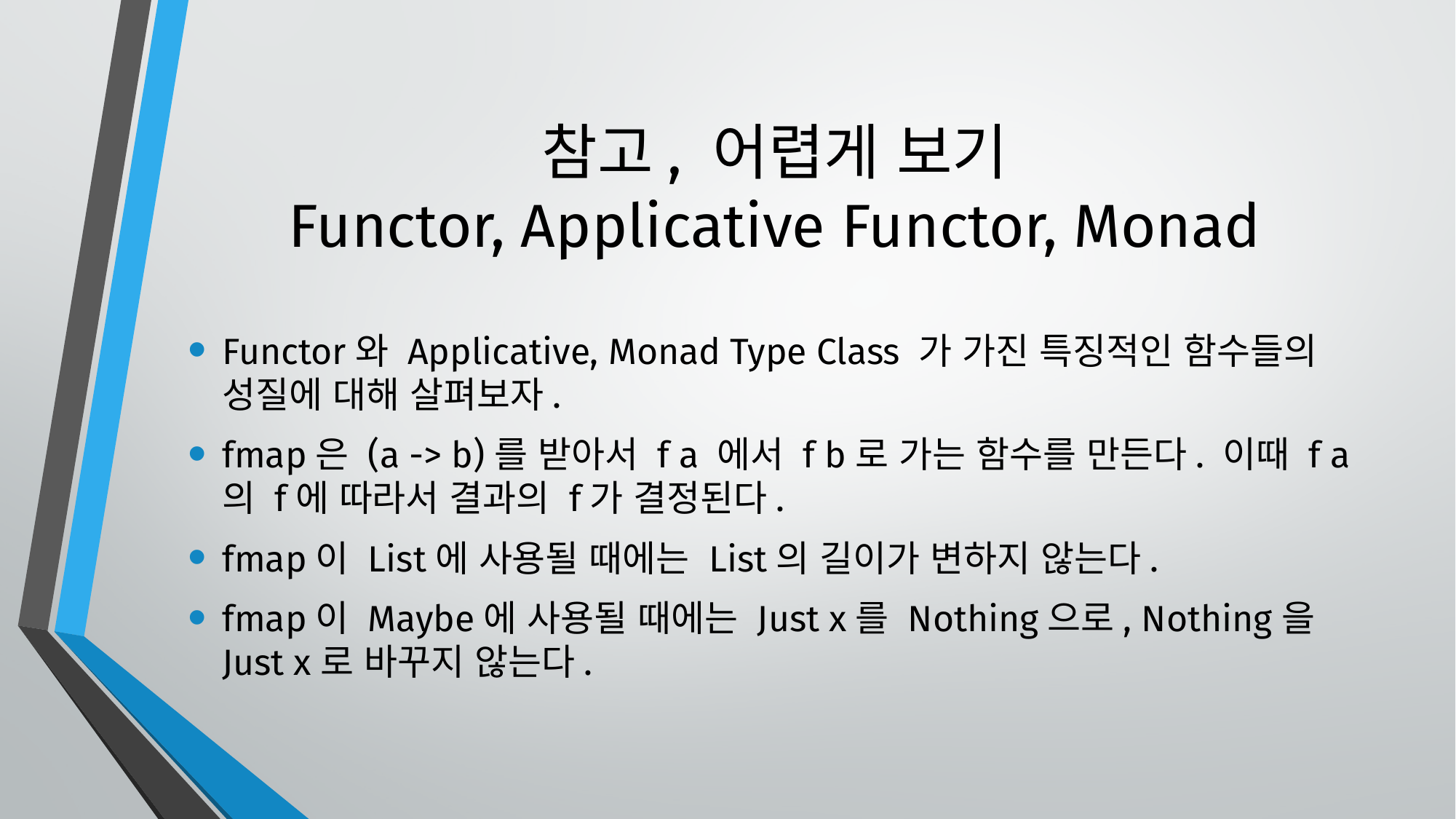

# 참고, 어렵게 보기 Functor, Applicative Functor, Monad
Functor와 Applicative, Monad Type Class 가 가진 특징적인 함수들의 성질에 대해 살펴보자.
fmap은 (a -> b)를 받아서 f a 에서 f b로 가는 함수를 만든다. 이때 f a의 f에 따라서 결과의 f가 결정된다.
fmap이 List에 사용될 때에는 List의 길이가 변하지 않는다.
fmap이 Maybe에 사용될 때에는 Just x를 Nothing으로, Nothing을 Just x로 바꾸지 않는다.